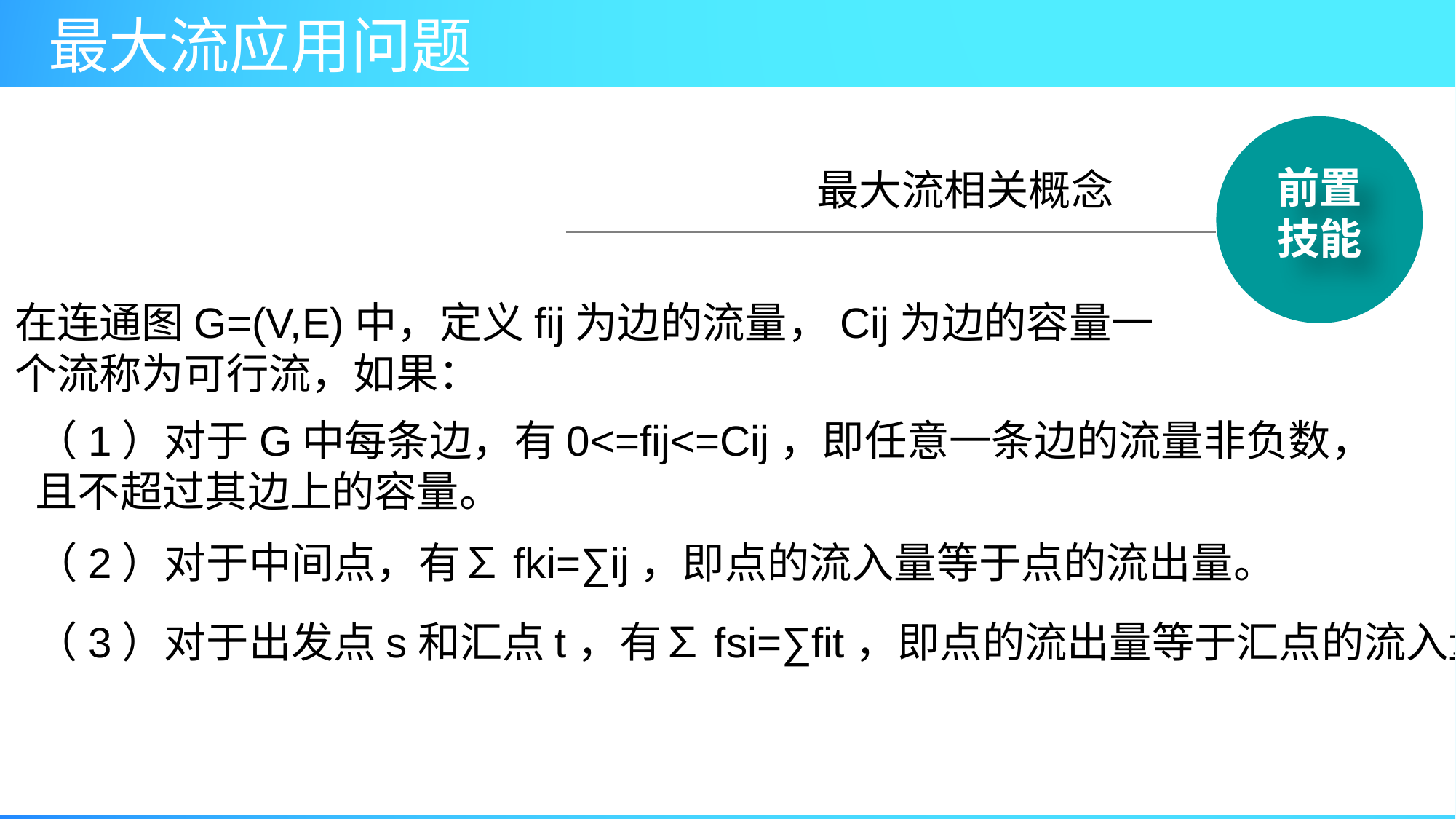

前置技能
最大流相关概念
在连通图G=(V,E)中，定义fij为边的流量，Cij为边的容量一个流称为可行流，如果：
（1）对于G中每条边，有0<=fij<=Cij，即任意一条边的流量非负数，且不超过其边上的容量。
（2）对于中间点，有∑fki=∑ij，即点的流入量等于点的流出量。
（3）对于出发点s和汇点t，有∑fsi=∑fit，即点的流出量等于汇点的流入量